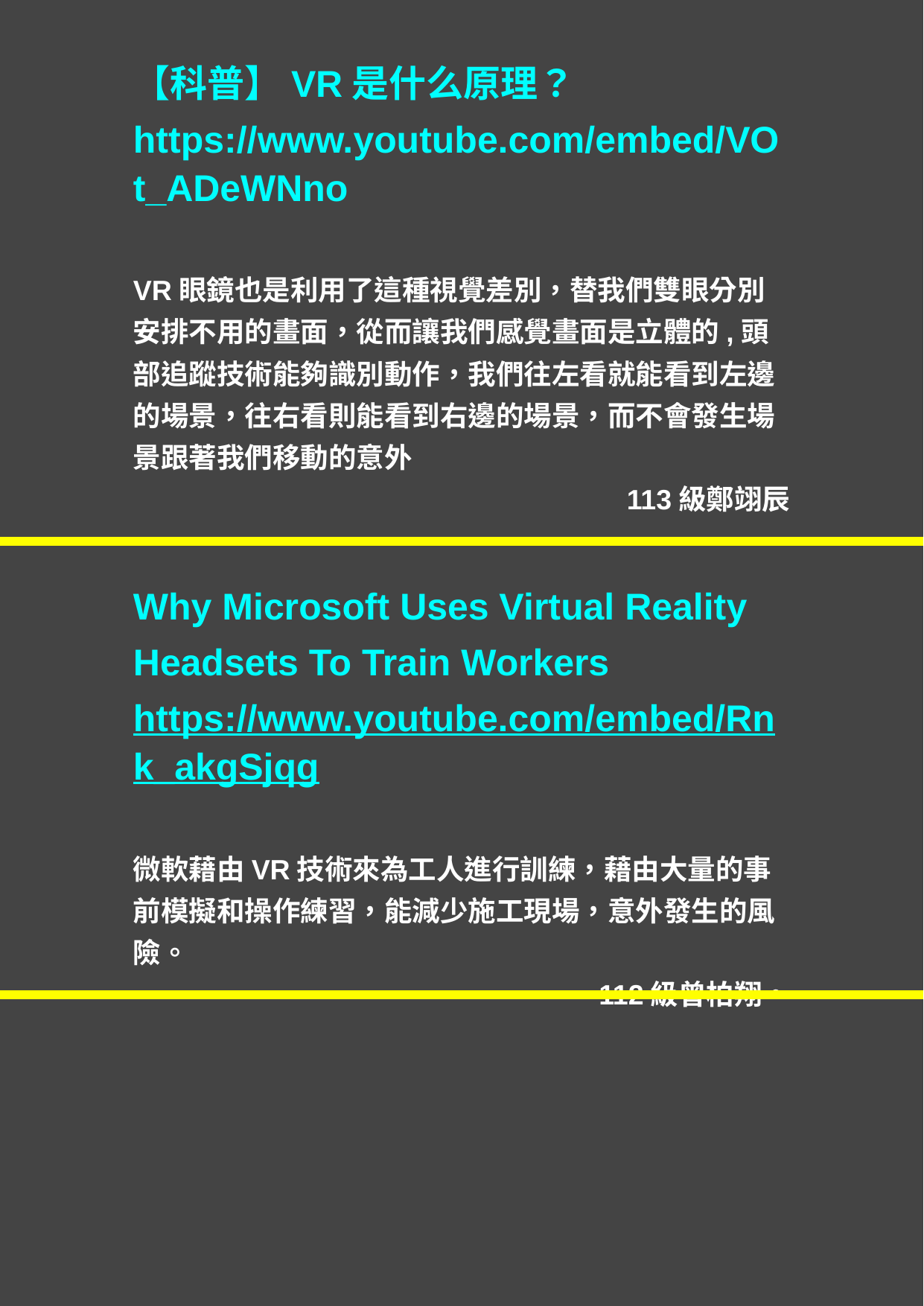

【科普】VR是什么原理？
https://www.youtube.com/embed/VOt_ADeWNno

VR眼鏡也是利用了這種視覺差別，替我們雙眼分別安排不用的畫面，從而讓我們感覺畫面是立體的,頭部追蹤技術能夠識別動作，我們往左看就能看到左邊的場景，往右看則能看到右邊的場景，而不會發生場景跟著我們移動的意外
113級鄭翊辰
Why Microsoft Uses Virtual Reality Headsets To Train Workers
https://www.youtube.com/embed/Rnk_akgSjqg

微軟藉由VR技術來為工人進行訓練，藉由大量的事前模擬和操作練習，能減少施工現場，意外發生的風險。
112級曾柏翔。